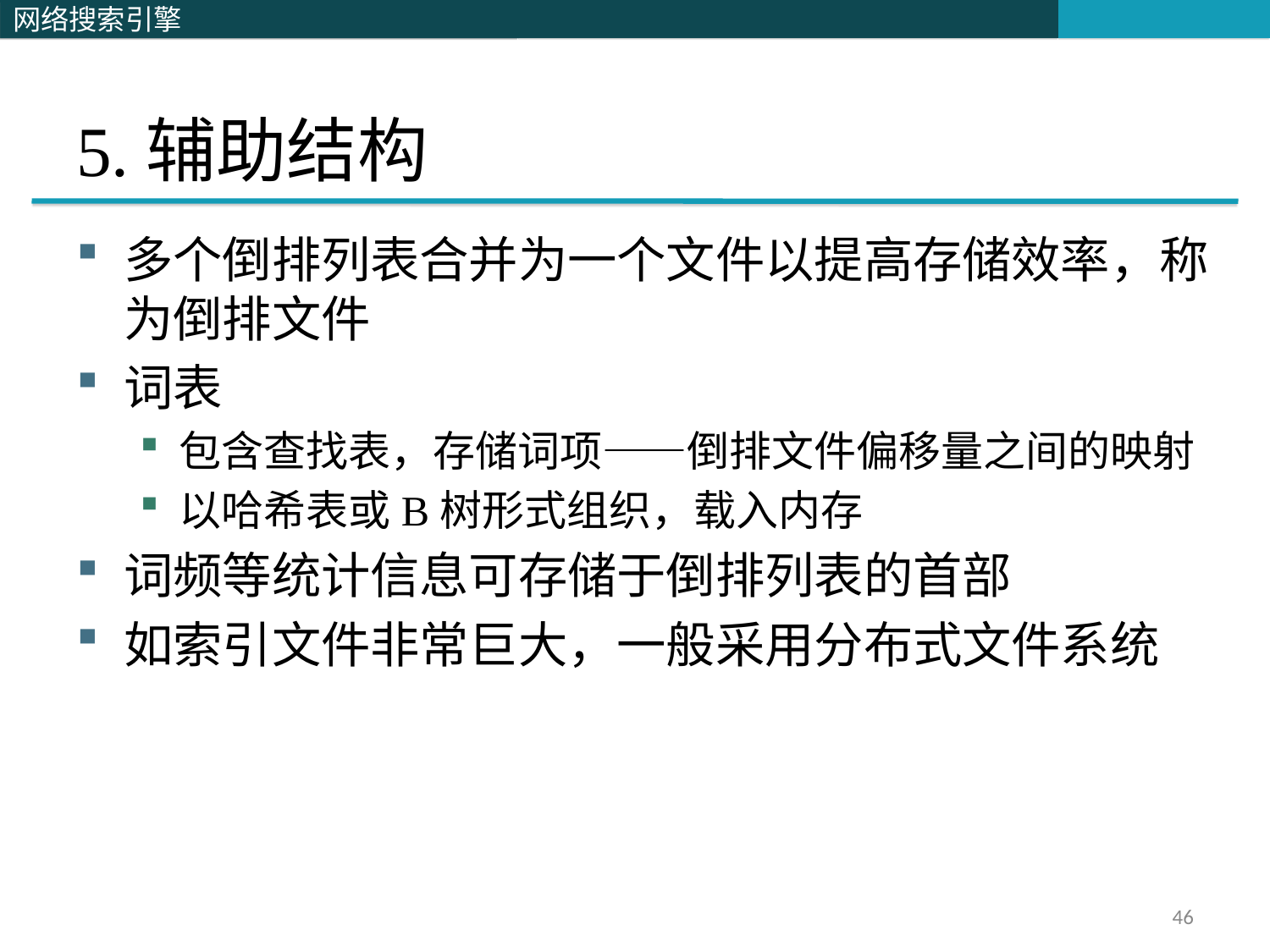

# 5.辅助结构
多个倒排列表合并为一个文件以提高存储效率，称为倒排文件
词表
包含查找表，存储词项——倒排文件偏移量之间的映射
以哈希表或B树形式组织，载入内存
词频等统计信息可存储于倒排列表的首部
如索引文件非常巨大，一般采用分布式文件系统
46